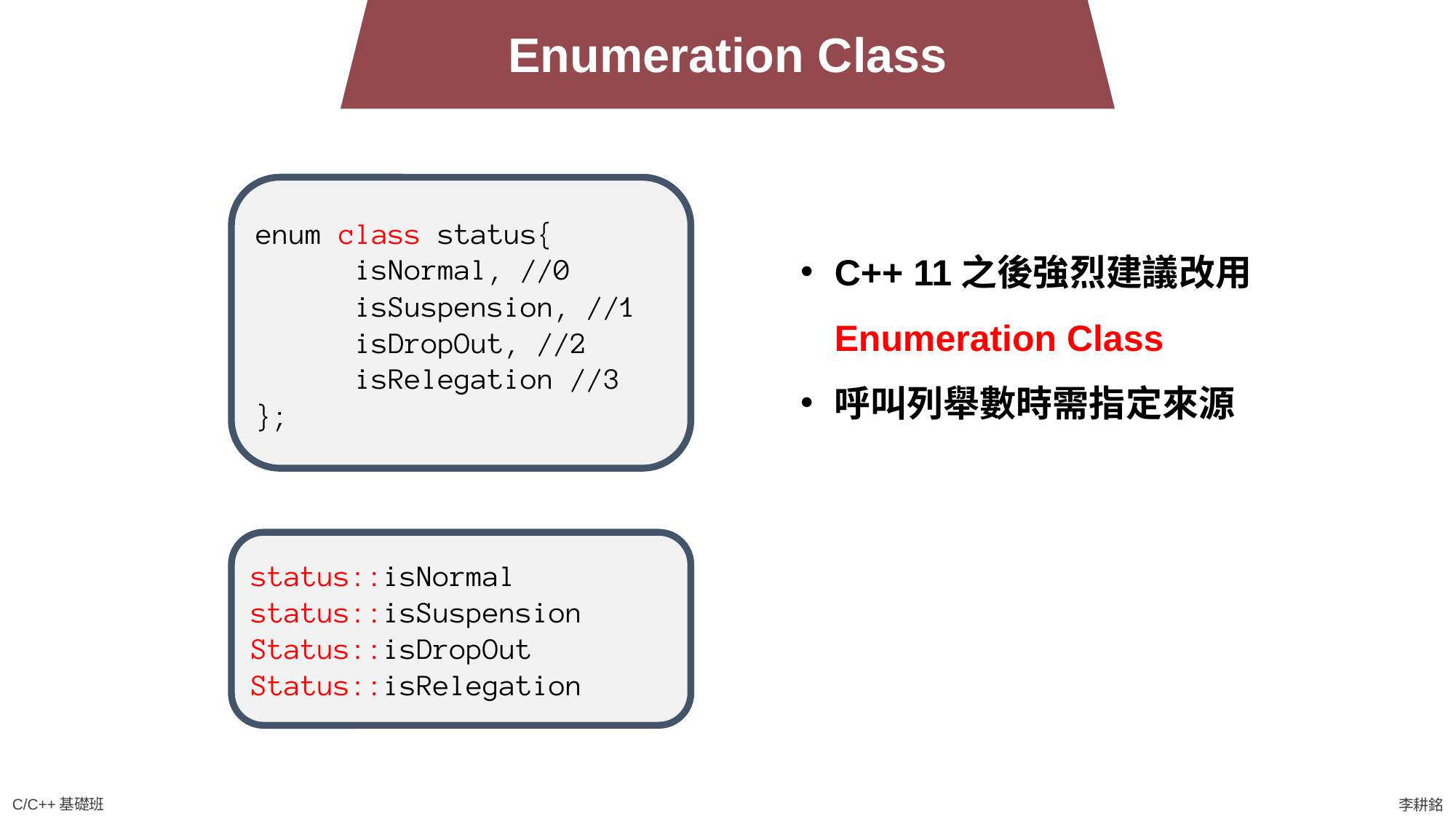

Enumeration Class
enum class status{
      isNormal, //0
      isSuspension, //1
      isDropOut, //2
      isRelegation //3
};
C++ 11之後強烈建議改用Enumeration Class
呼叫列舉數時需指定來源
status::isNormal
status::isSuspension
Status::isDropOut
Status::isRelegation
C/C++基礎班
李耕銘